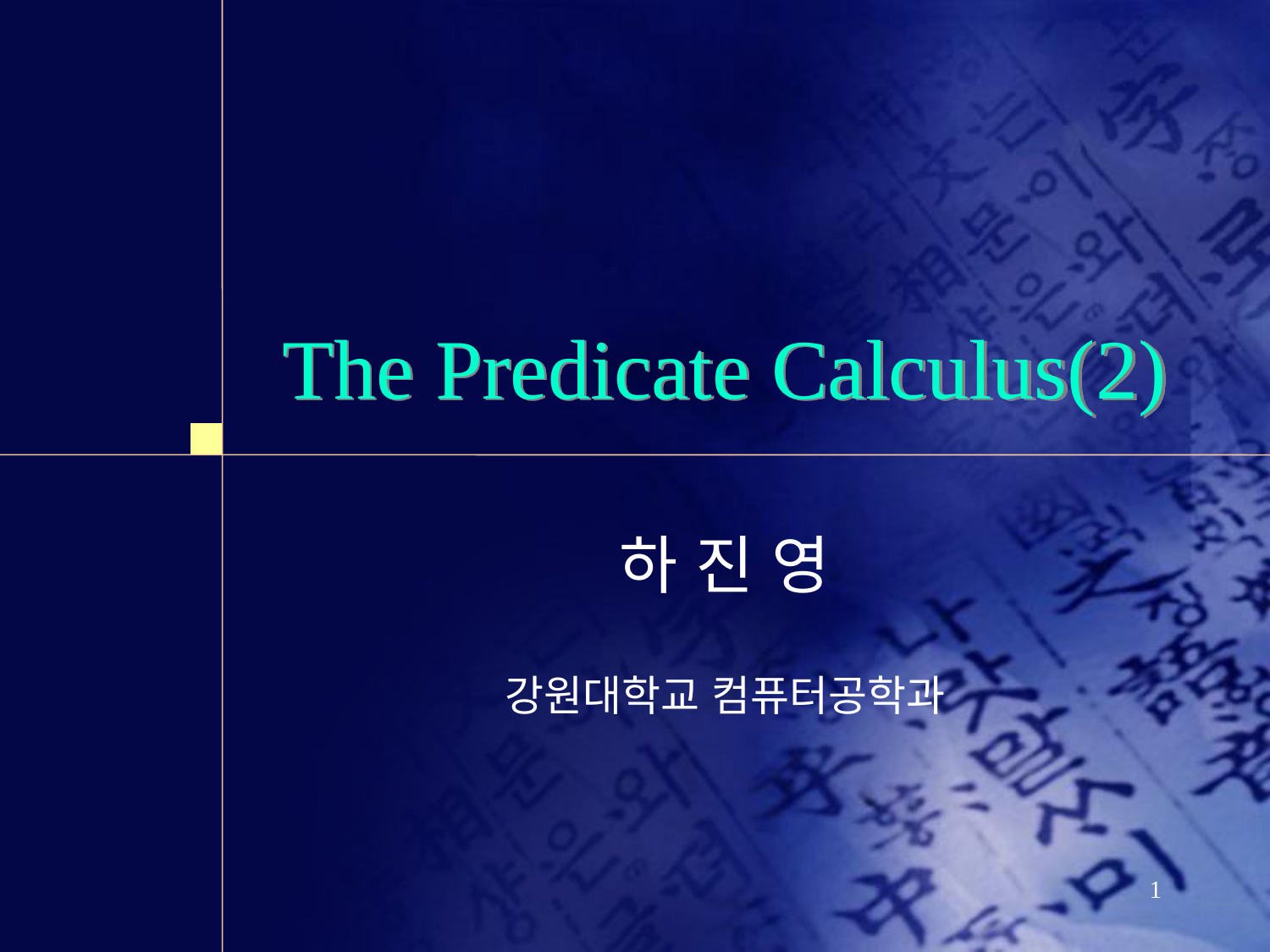

# The Predicate Calculus(2)
하 진 영

강원대학교 컴퓨터공학과
1